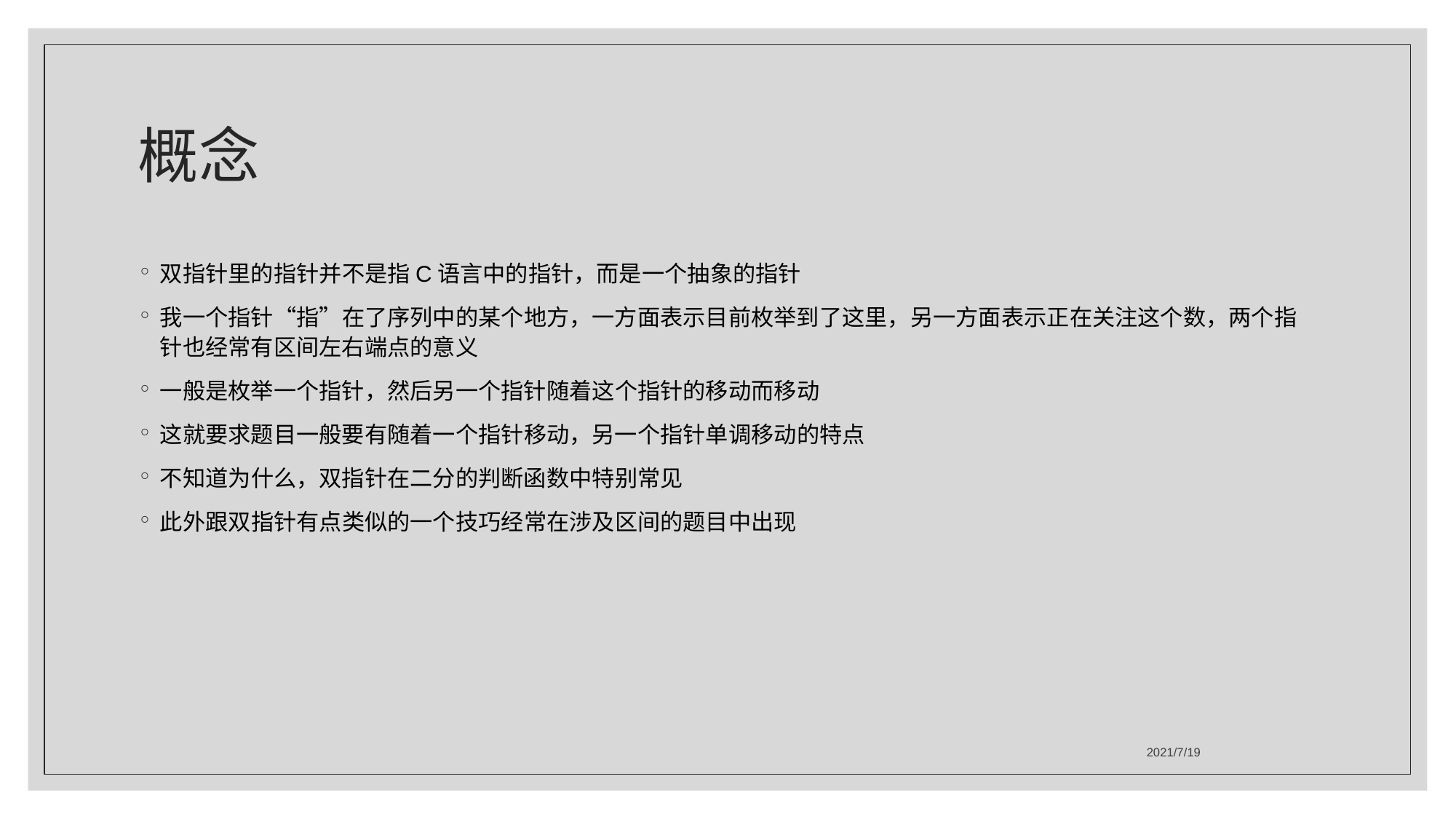

# 概念
双指针里的指针并不是指C语言中的指针，而是一个抽象的指针
我一个指针“指”在了序列中的某个地方，一方面表示目前枚举到了这里，另一方面表示正在关注这个数，两个指针也经常有区间左右端点的意义
一般是枚举一个指针，然后另一个指针随着这个指针的移动而移动
这就要求题目一般要有随着一个指针移动，另一个指针单调移动的特点
不知道为什么，双指针在二分的判断函数中特别常见
此外跟双指针有点类似的一个技巧经常在涉及区间的题目中出现
2021/7/19